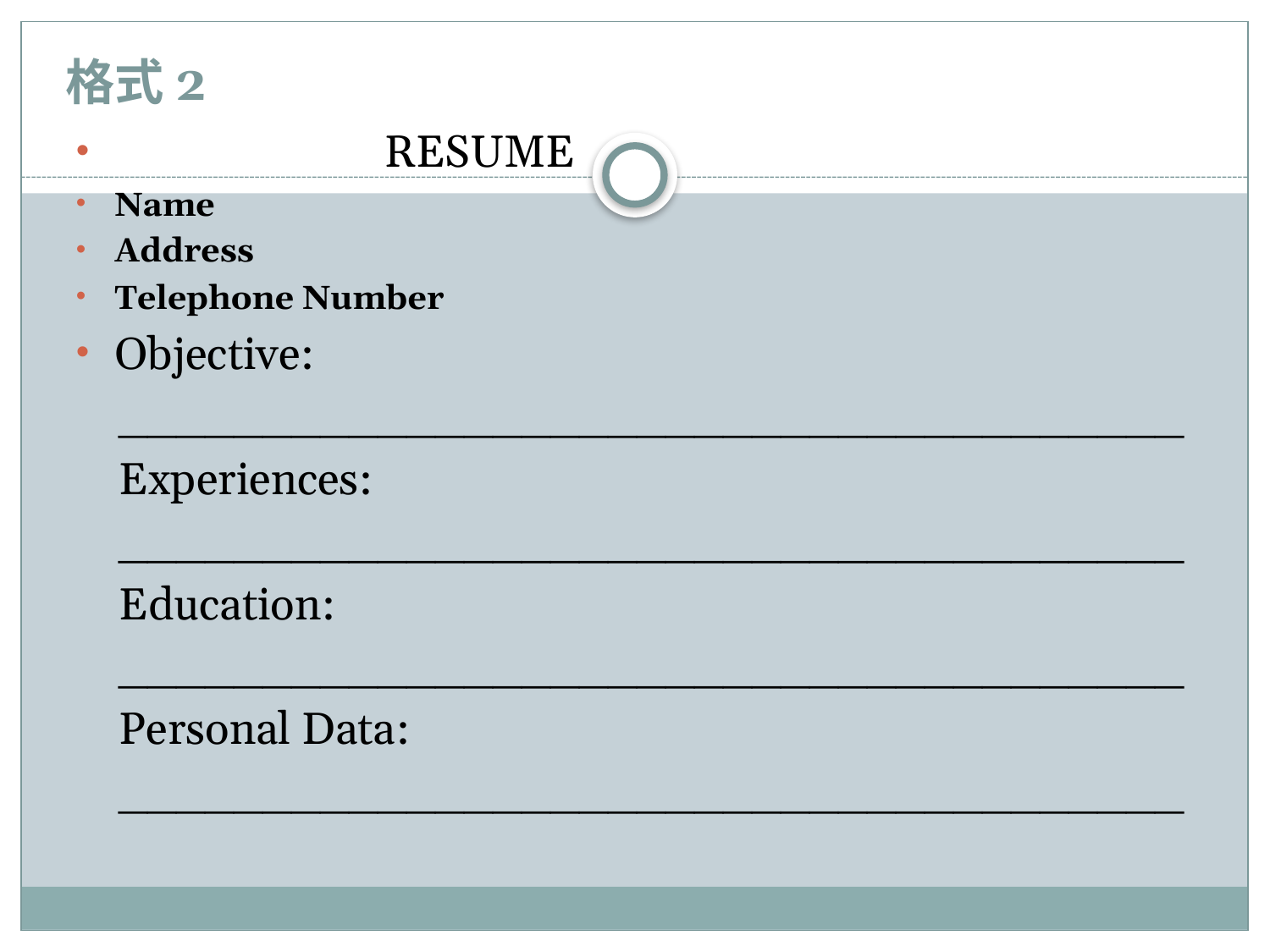

# 格式2
                         RESUME
Name
Address
Telephone Number
Objective:
    _____________________________________
    Experiences:
    _____________________________________
    Education:
    _____________________________________
    Personal Data:
    _____________________________________